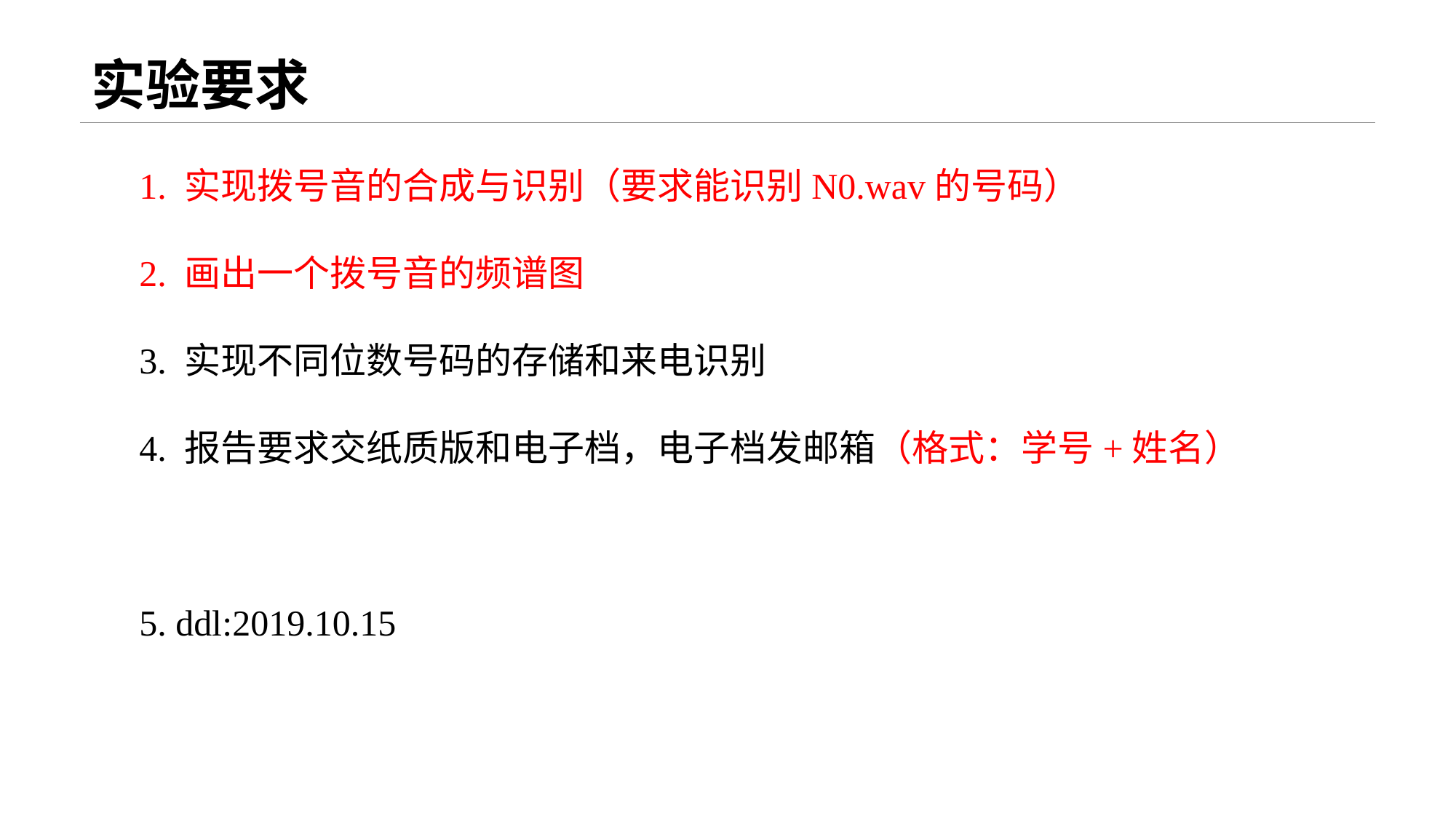

# 实验要求
1. 实现拨号音的合成与识别（要求能识别N0.wav的号码）
2. 画出一个拨号音的频谱图
3. 实现不同位数号码的存储和来电识别
4. 报告要求交纸质版和电子档，电子档发邮箱（格式：学号+姓名）
5. ddl:2019.10.15